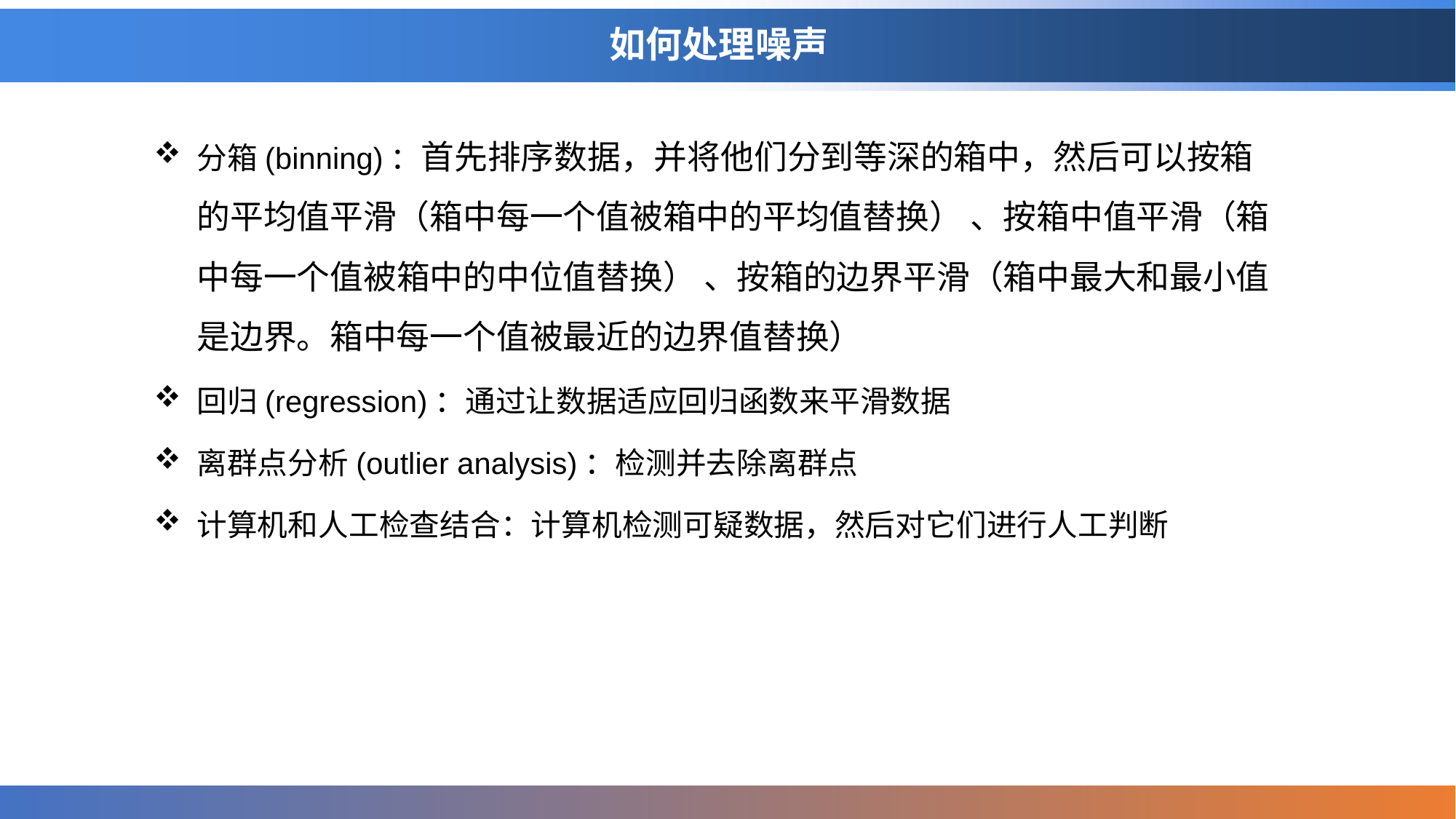

# 如何处理噪声
分箱(binning)：首先排序数据，并将他们分到等深的箱中，然后可以按箱的平均值平滑（箱中每一个值被箱中的平均值替换） 、按箱中值平滑（箱中每一个值被箱中的中位值替换） 、按箱的边界平滑（箱中最大和最小值是边界。箱中每一个值被最近的边界值替换）
回归(regression)：通过让数据适应回归函数来平滑数据
离群点分析(outlier analysis)：检测并去除离群点
计算机和人工检查结合：计算机检测可疑数据，然后对它们进行人工判断